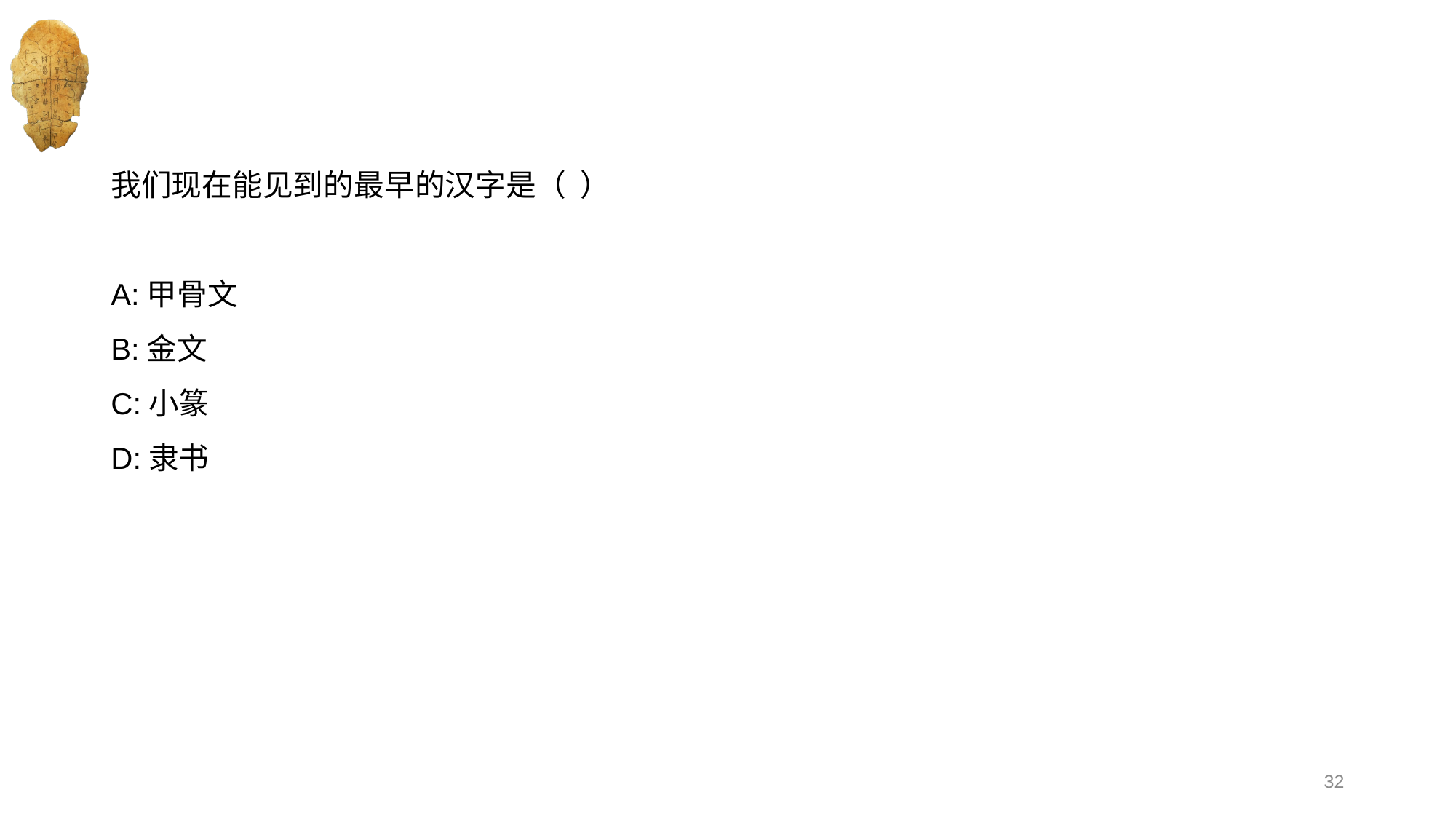

#
我们现在能见到的最早的汉字是（  ）

A:甲骨文
B:金文
C:小篆
D:隶书

32